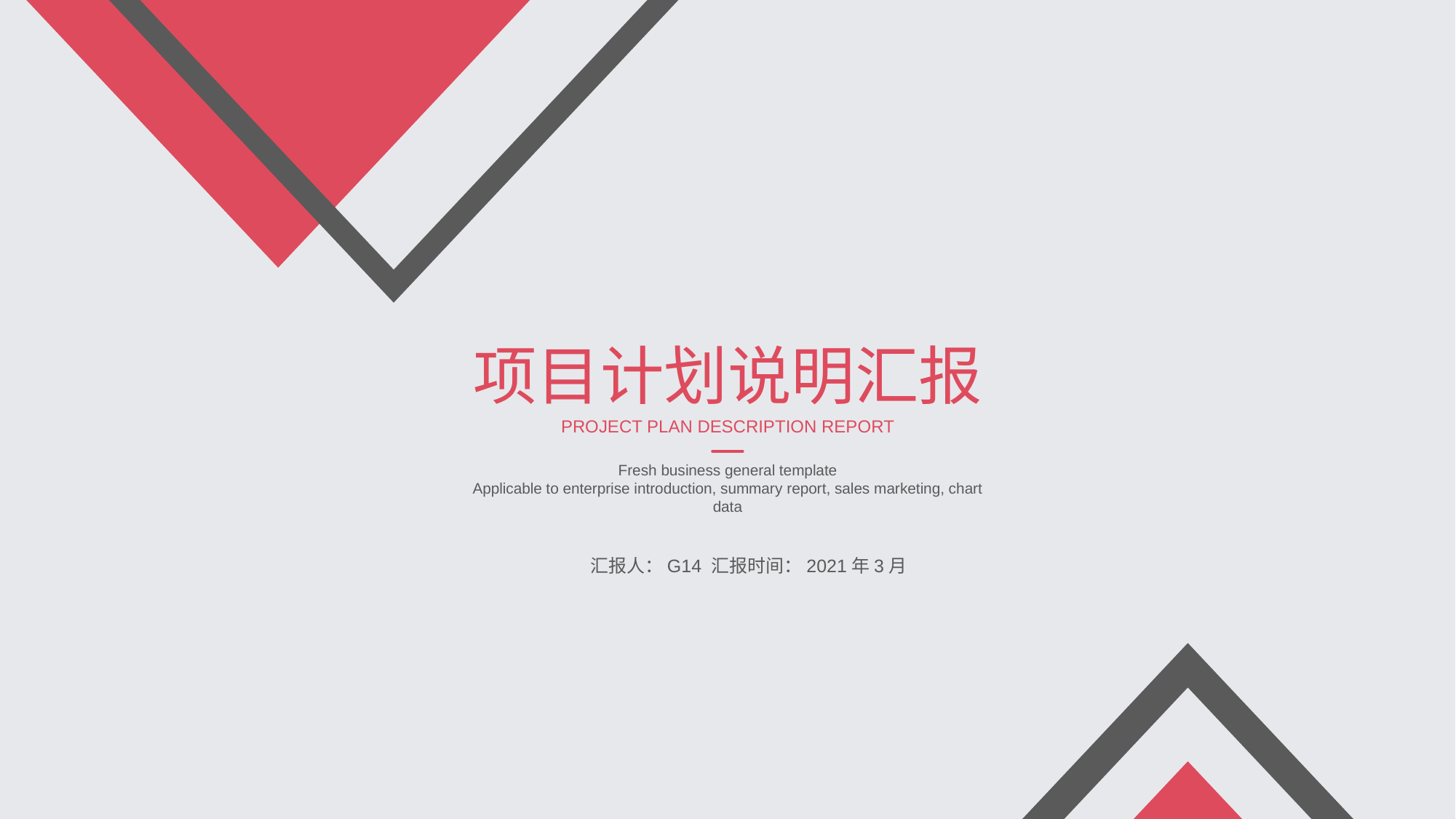

项目计划说明汇报
PROJECT PLAN DESCRIPTION REPORT
Fresh business general template
Applicable to enterprise introduction, summary report, sales marketing, chart data
汇报人：G14 汇报时间：2021年3月